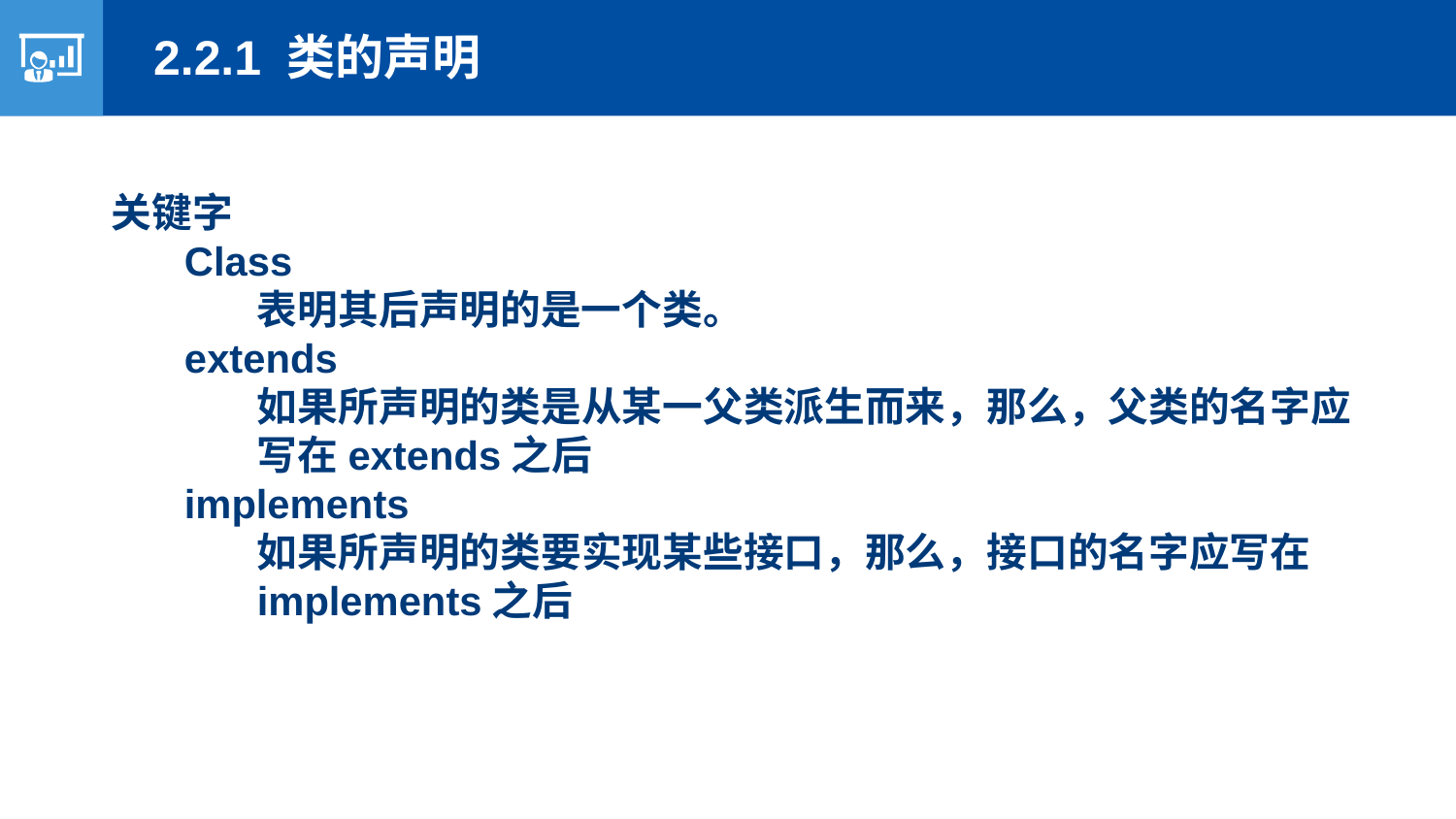

2.2.1 类的声明
关键字
Class
表明其后声明的是一个类。
extends
如果所声明的类是从某一父类派生而来，那么，父类的名字应写在extends之后
implements
如果所声明的类要实现某些接口，那么，接口的名字应写在implements之后